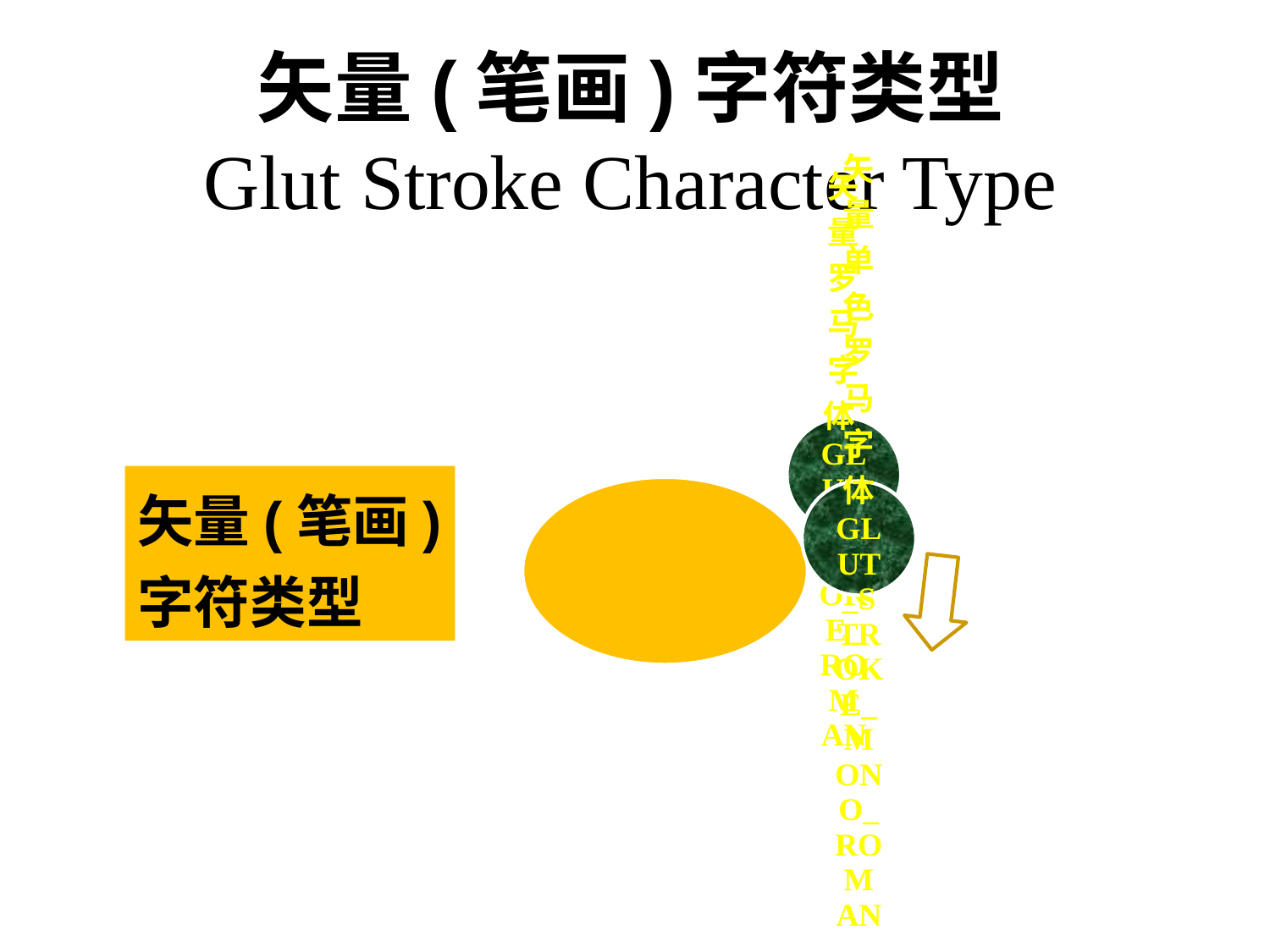

# 矢量(笔画)字符类型 Glut Stroke Character Type

矢量(笔画)字符类型